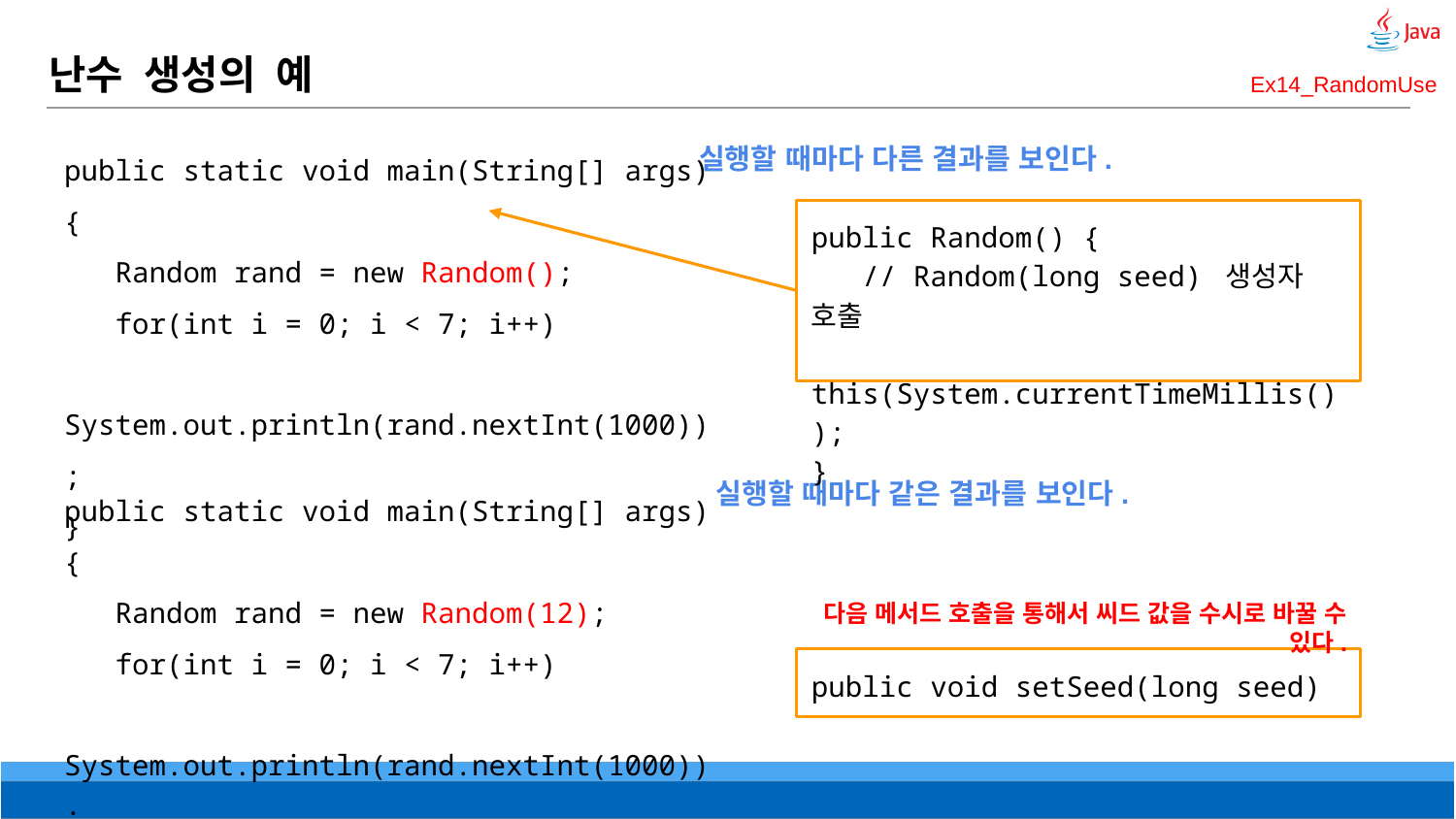

# 난수 생성의 예
Ex14_RandomUse
public static void main(String[] args) {
   Random rand = new Random();
   for(int i = 0; i < 7; i++)
      System.out.println(rand.nextInt(1000));
}
실행할 때마다 다른 결과를 보인다.
public Random() {
   // Random(long seed) 생성자 호출
   this(System.currentTimeMillis());
}
public static void main(String[] args) {
   Random rand = new Random(12);
   for(int i = 0; i < 7; i++)
      System.out.println(rand.nextInt(1000));
}
실행할 때마다 같은 결과를 보인다.
다음 메서드 호출을 통해서 씨드 값을 수시로 바꿀 수 있다.
public void setSeed(long seed)